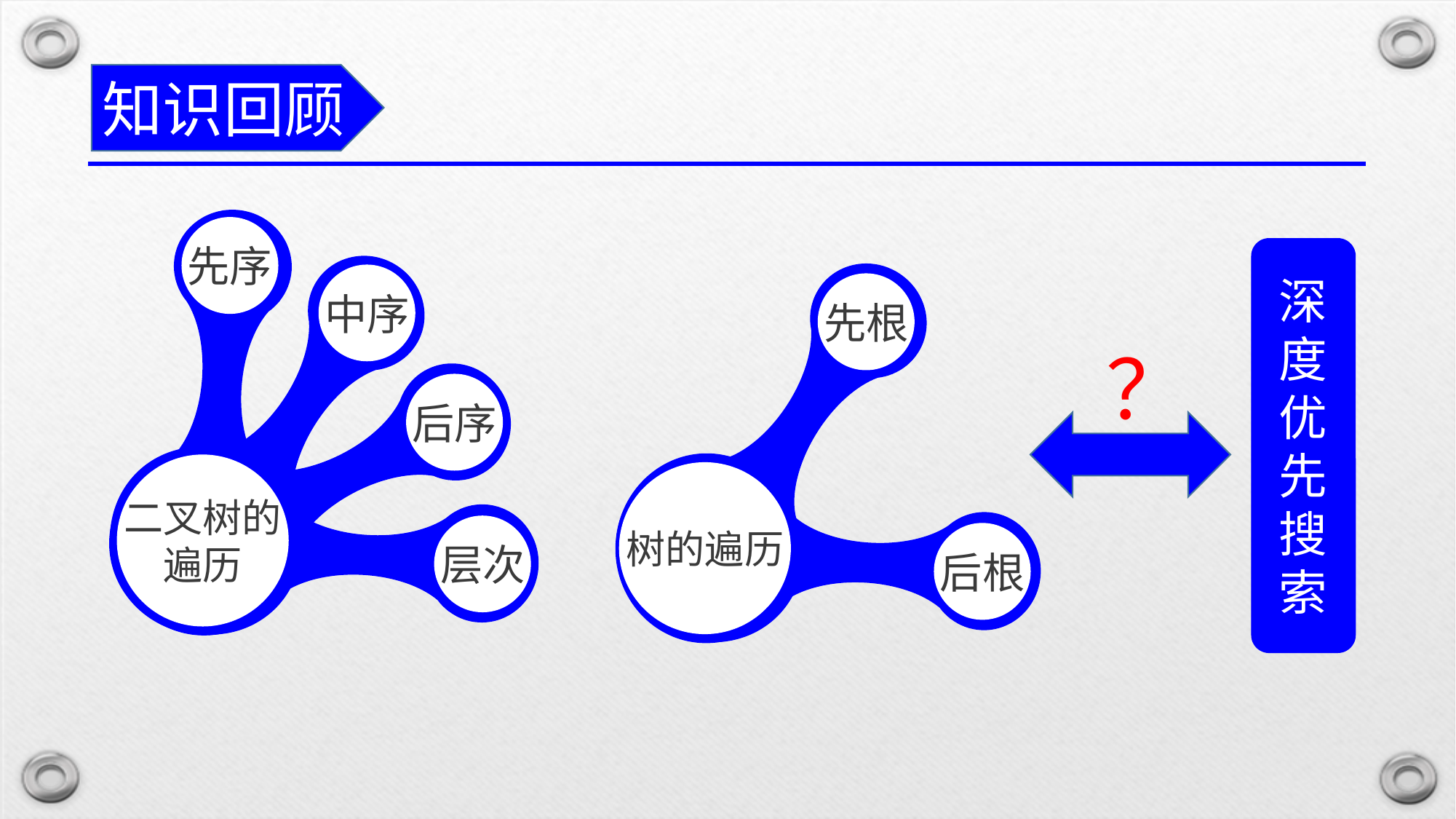

知识回顾
先序
深度优先搜索
中序
先根

？

后序

二叉树的遍历

树的遍历
层次
后根